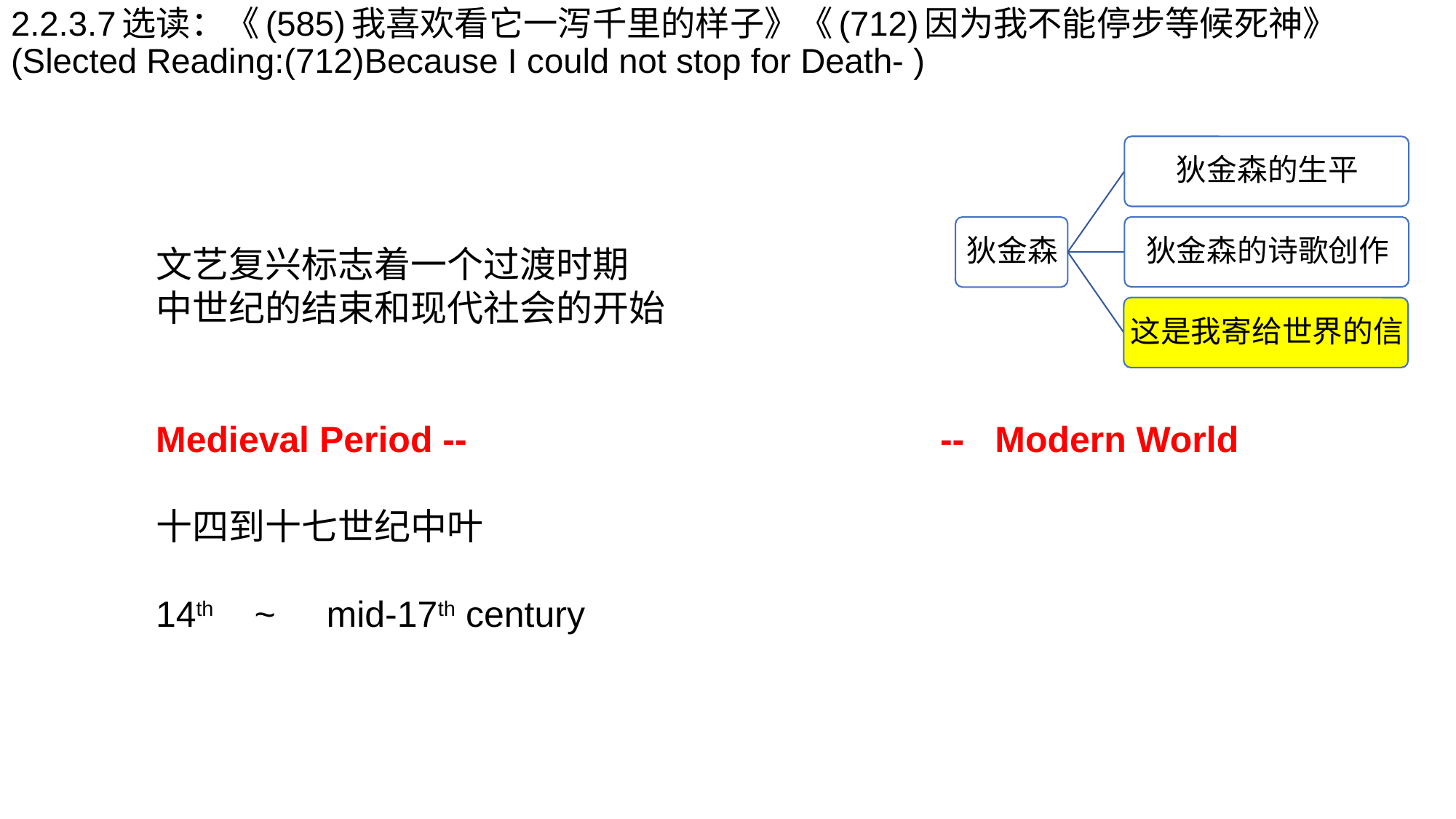

# 2.2.3.7选读：《(585)我喜欢看它一泻千里的样子》《(712)因为我不能停步等候死神》(Slected Reading:(712)Because I could not stop for Death- )
狄金森

狄金森的生平

狄金森的诗歌创作

这是我寄给世界的信
文艺复兴标志着一个过渡时期
中世纪的结束和现代社会的开始

Medieval Period -- 					  --   Modern World

十四到十七世纪中叶

14th    ~     mid-17th century